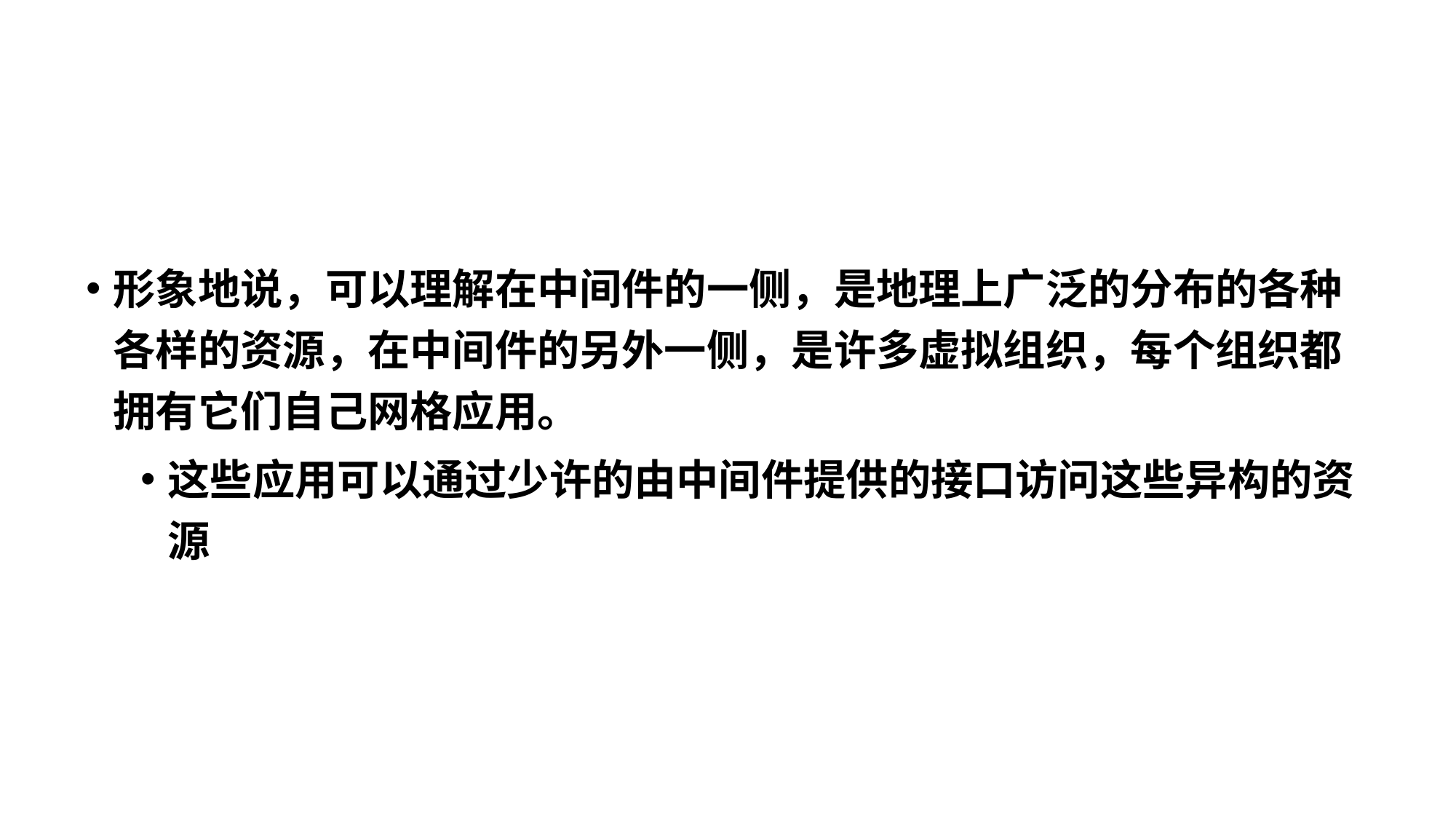

形象地说，可以理解在中间件的一侧，是地理上广泛的分布的各种各样的资源，在中间件的另外一侧，是许多虚拟组织，每个组织都拥有它们自己网格应用。
这些应用可以通过少许的由中间件提供的接口访问这些异构的资源